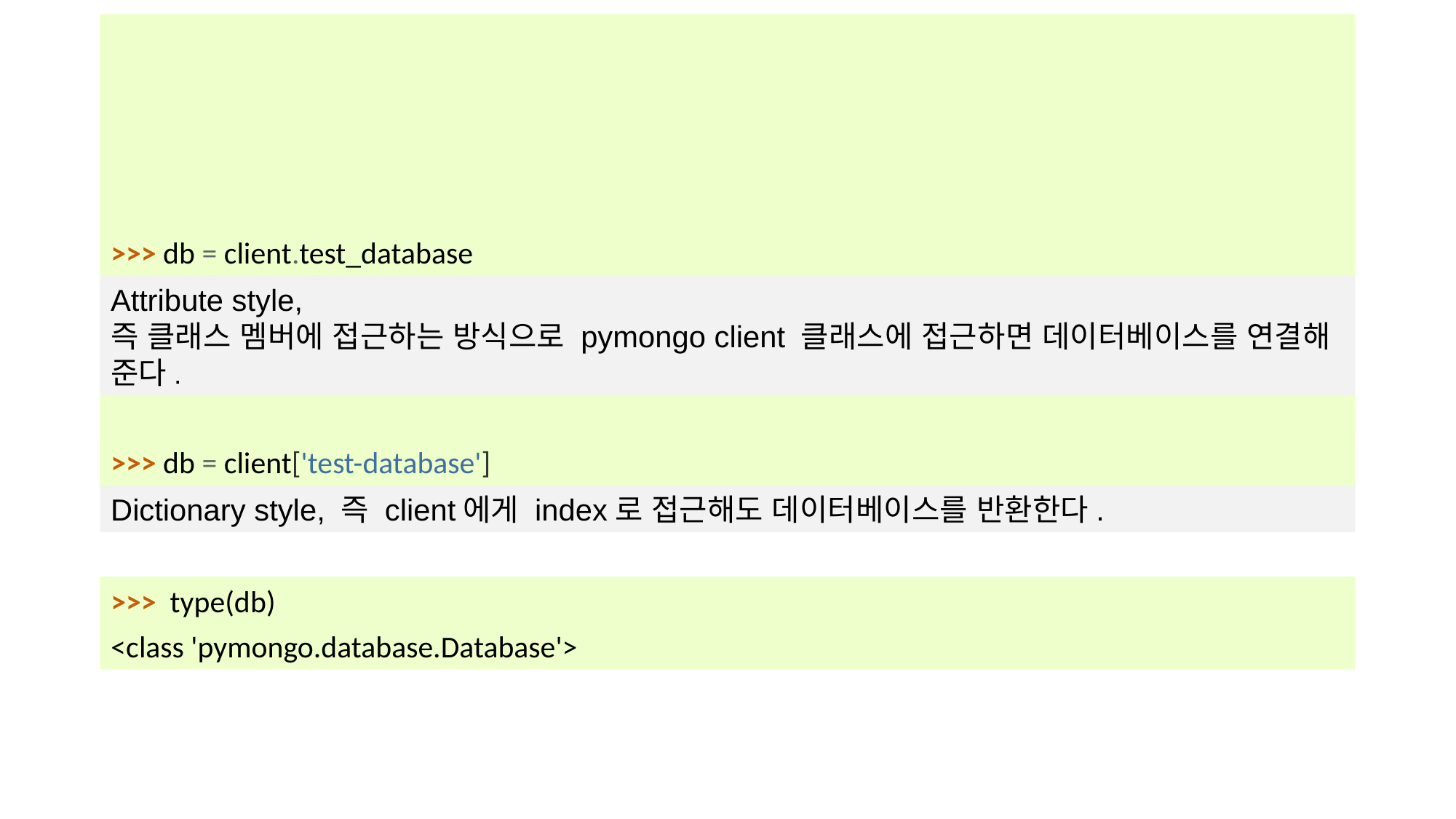

# 데이터베이스 만들기
>>> db = client.test_database
Attribute style,
즉 클래스 멤버에 접근하는 방식으로 pymongo client 클래스에 접근하면 데이터베이스를 연결해 준다.
>>> db = client['test-database']
Dictionary style, 즉 client에게 index로 접근해도 데이터베이스를 반환한다.
>>>  type(db)
<class 'pymongo.database.Database'>